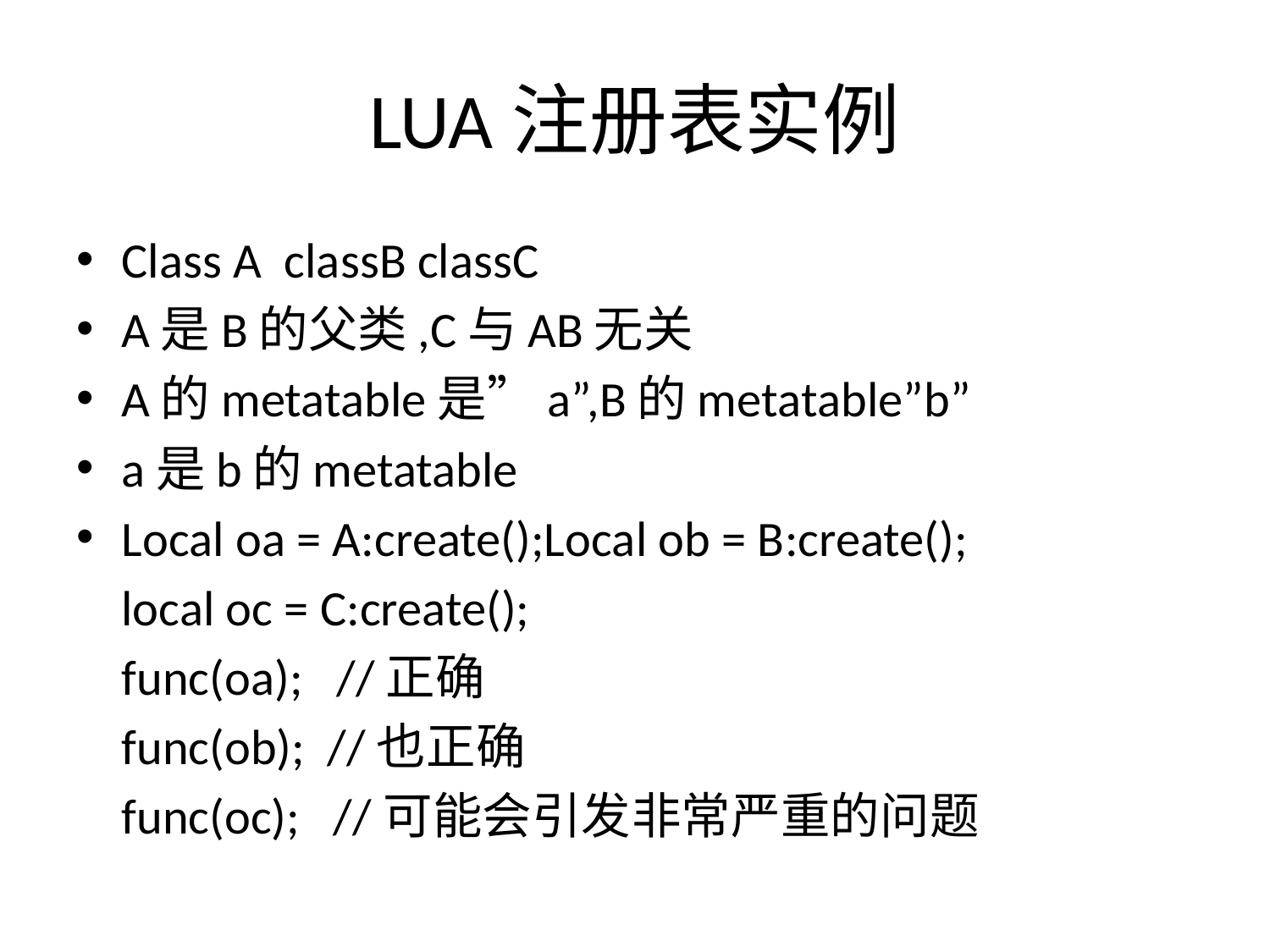

# LUA注册表实例
Class A  classB classC
A是B的父类,C与AB无关
A的metatable是”a”,B的metatable”b”
a是b的metatable
Local oa = A:create();Local ob = B:create();
	local oc = C:create();
	func(oa);   //正确
	func(ob);  //也正确
	func(oc);   //可能会引发非常严重的问题